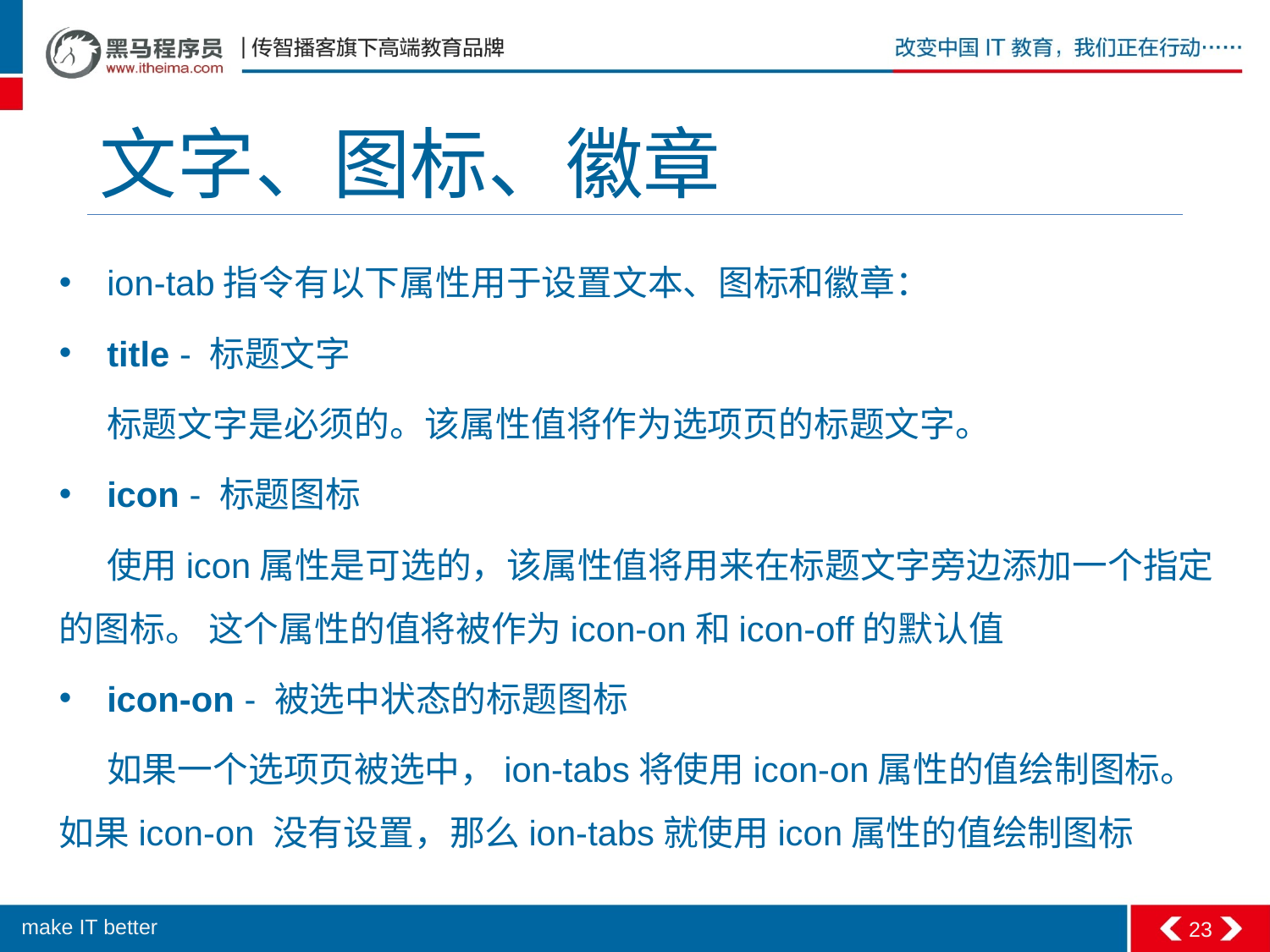

# 文字、图标、徽章
ion-tab指令有以下属性用于设置文本、图标和徽章：
title - 标题文字
     标题文字是必须的。该属性值将作为选项页的标题文字。
icon - 标题图标
     使用icon属性是可选的，该属性值将用来在标题文字旁边添加一个指定的图标。 这个属性的值将被作为icon-on和icon-off的默认值
icon-on - 被选中状态的标题图标
     如果一个选项页被选中，ion-tabs将使用icon-on属性的值绘制图标。如果icon-on 没有设置，那么ion-tabs就使用icon属性的值绘制图标

23

make IT better